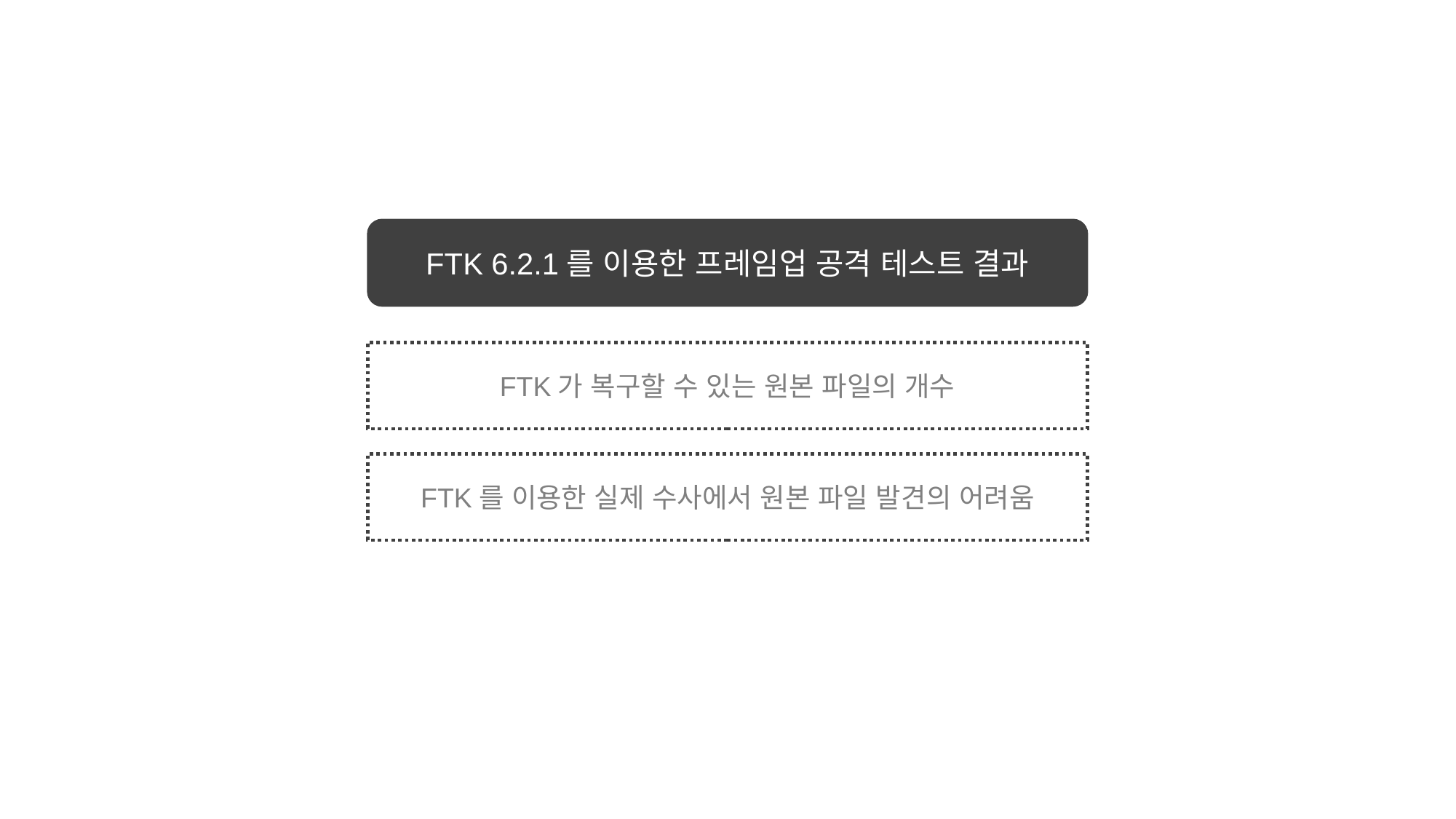

FTK 6.2.1를 이용한 프레임업 공격 테스트 결과
FTK가 복구할 수 있는 원본 파일의 개수
FTK를 이용한 실제 수사에서 원본 파일 발견의 어려움